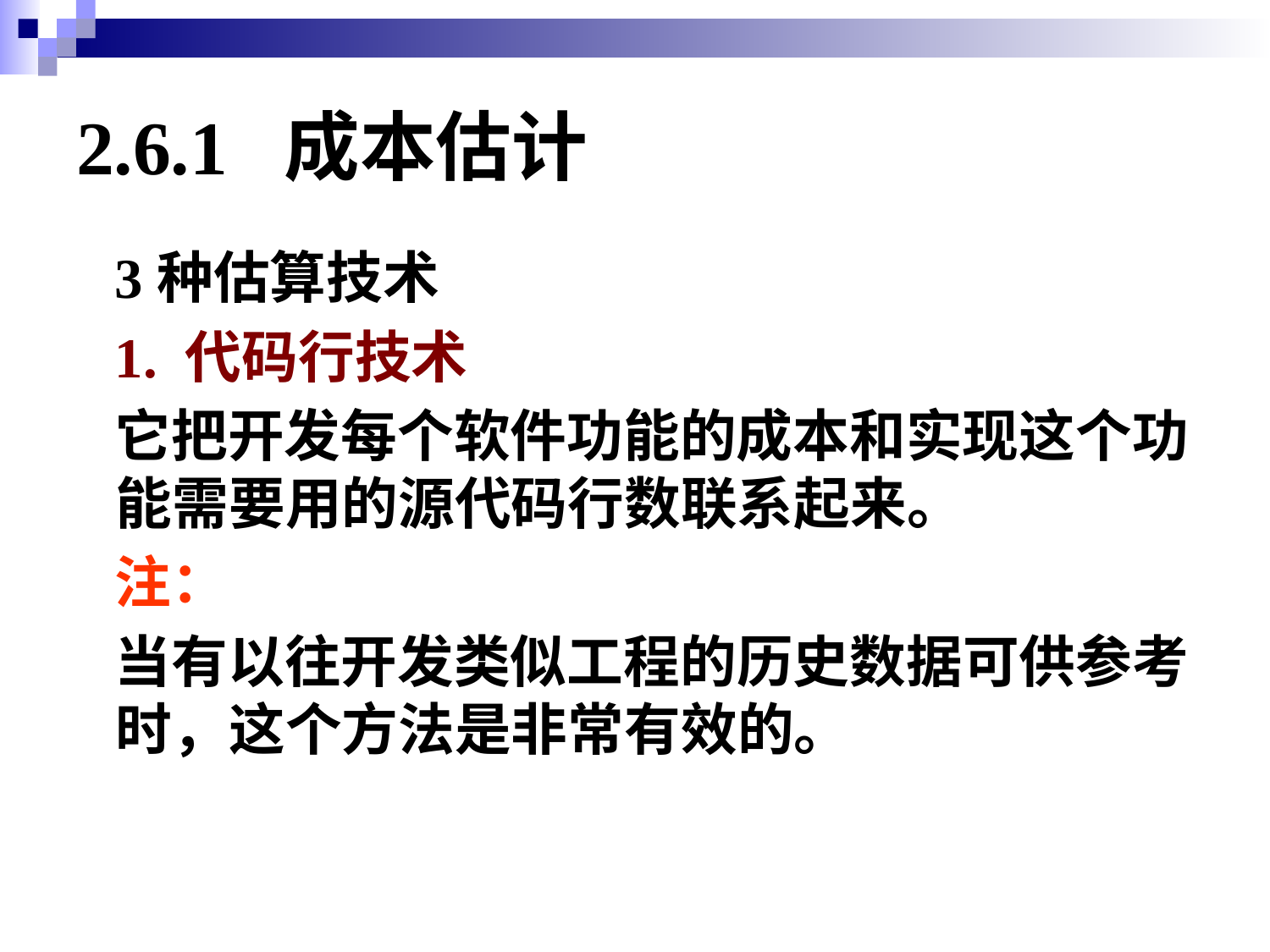

# 2.6.1  成本估计
3种估算技术
1. 代码行技术
它把开发每个软件功能的成本和实现这个功能需要用的源代码行数联系起来。
注：
当有以往开发类似工程的历史数据可供参考时，这个方法是非常有效的。